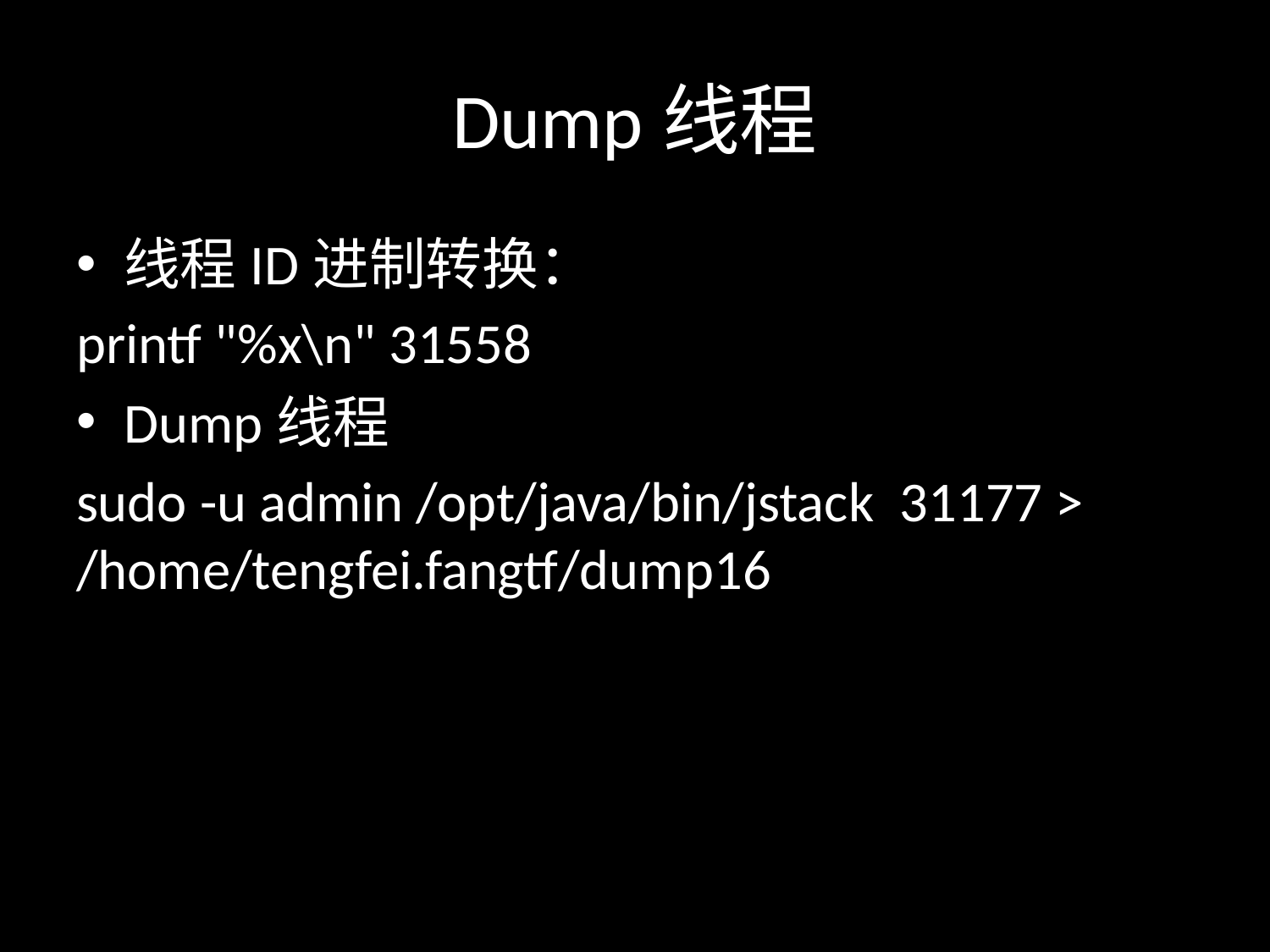

# Dump线程
线程ID进制转换：
printf "%x\n" 31558
Dump线程
sudo -u admin /opt/java/bin/jstack  31177 > /home/tengfei.fangtf/dump16